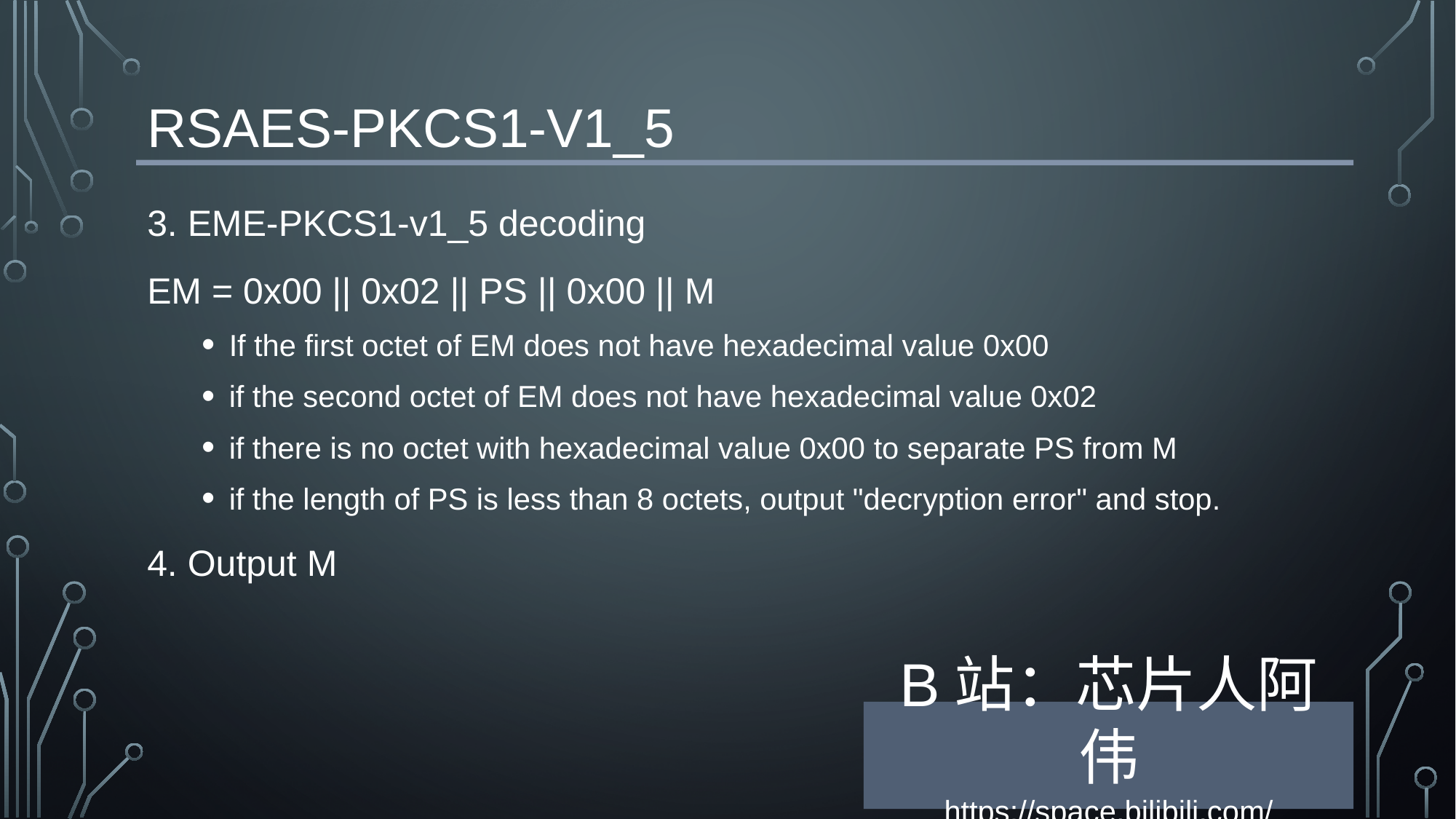

# RSAES-PKCS1-v1_5

3. EME-PKCS1-v1_5 decoding
EM = 0x00 || 0x02 || PS || 0x00 || M
If the first octet of EM does not have hexadecimal value 0x00
if the second octet of EM does not have hexadecimal value 0x02
if there is no octet with hexadecimal value 0x00 to separate PS from M
if the length of PS is less than 8 octets, output "decryption error" and stop.
4. Output M

B站：芯片人阿伟
https://space.bilibili.com/243180540